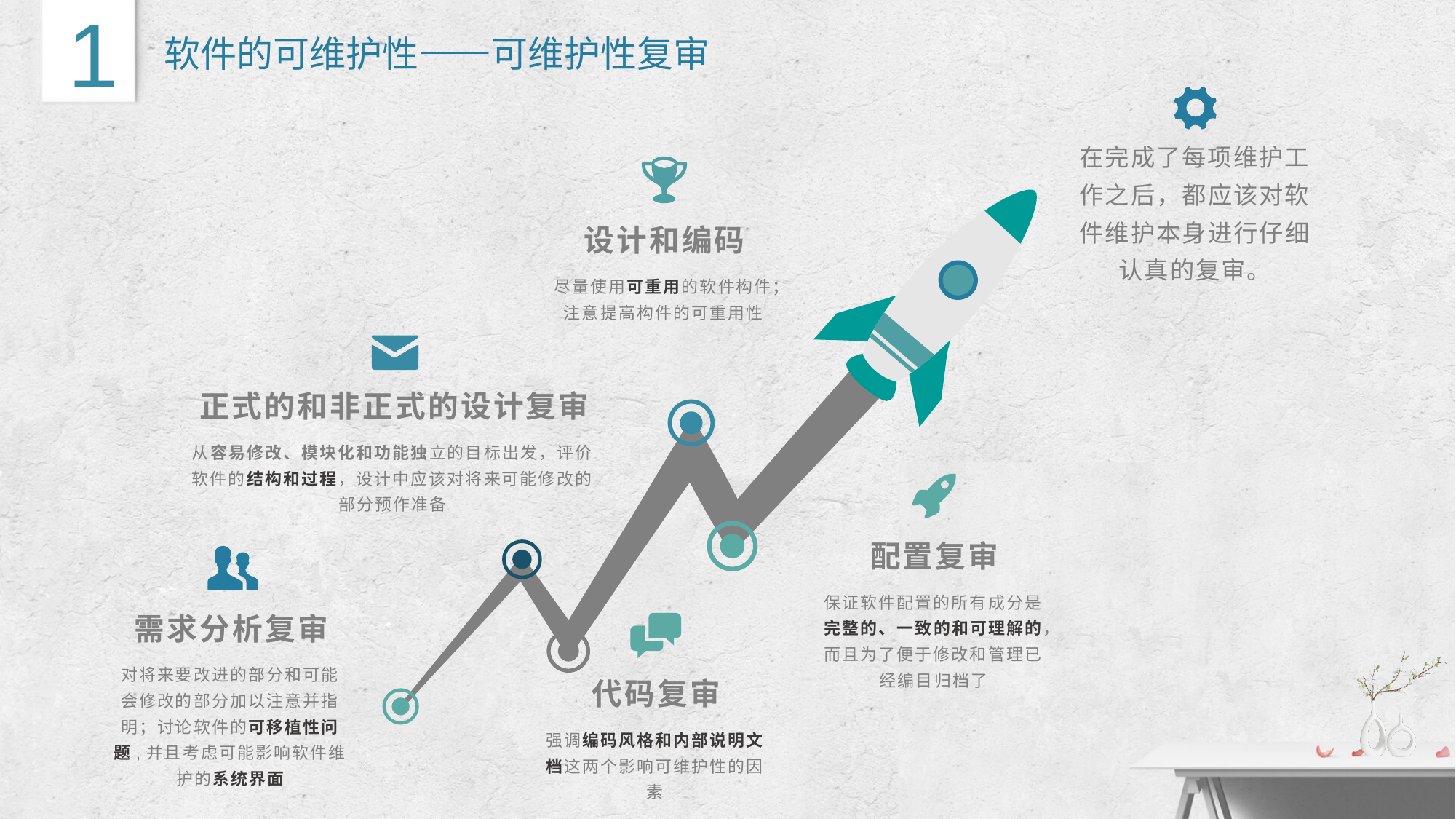

1
软件的可维护性——可维护性复审

在完成了每项维护工作之后，都应该对软件维护本身进行仔细认真的复审。

设计和编码
尽量使用可重用的软件构件；注意提高构件的可重用性

正式的和非正式的设计复审
从容易修改、模块化和功能独立的目标出发，评价软件的结构和过程，设计中应该对将来可能修改的部分预作准备

配置复审
保证软件配置的所有成分是完整的、一致的和可理解的，而且为了便于修改和管理已经编目归档了

需求分析复审
对将来要改进的部分和可能会修改的部分加以注意并指明；讨论软件的可移植性问题,并且考虑可能影响软件维护的系统界面

代码复审
强调编码风格和内部说明文档这两个影响可维护性的因素